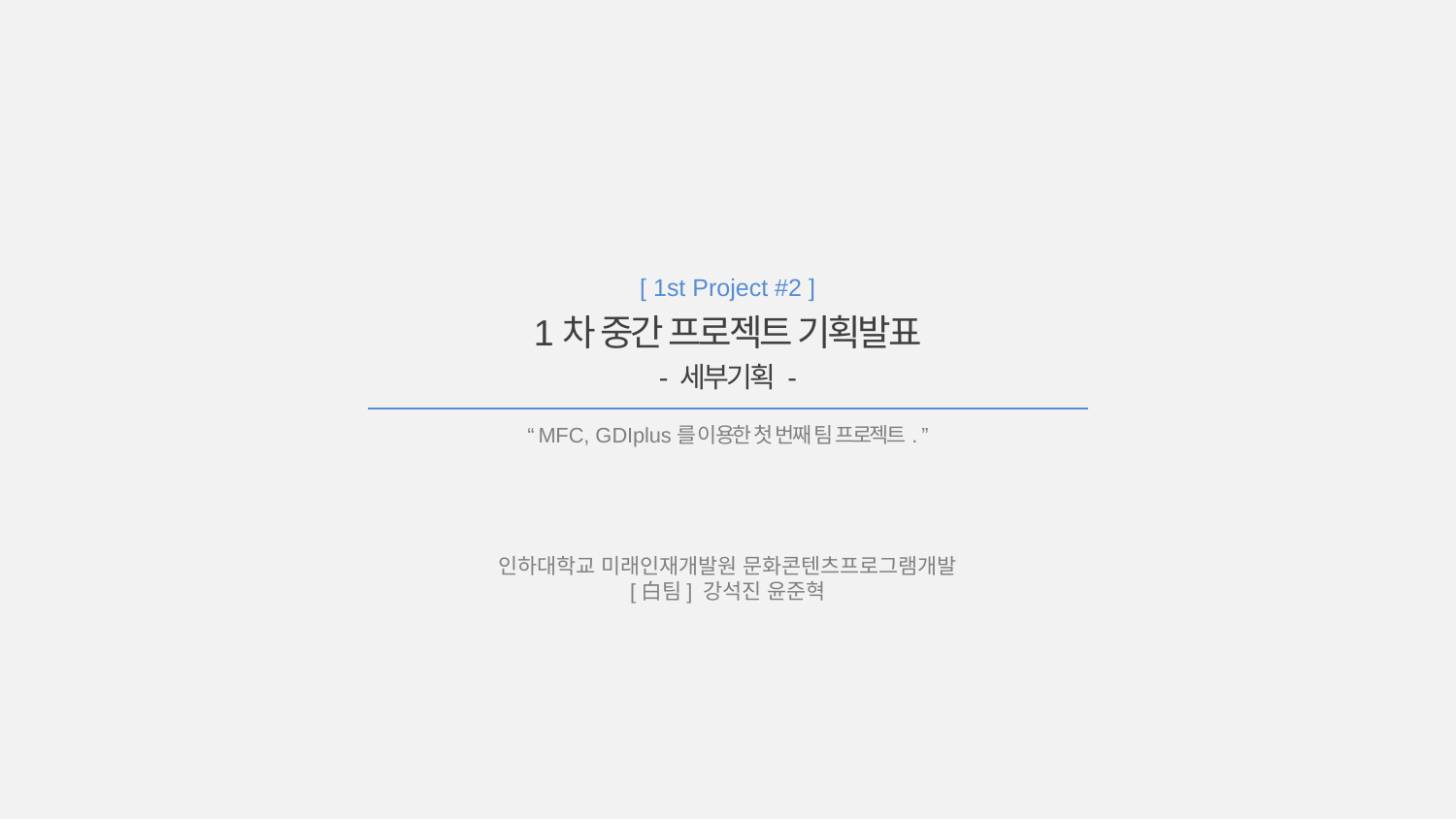

# [ 1st Project #2 ] 1차 중간 프로젝트 기획발표 - 세부기획 -
“ MFC, GDIplus를 이용한 첫 번째 팀 프로젝트. ”
인하대학교 미래인재개발원 문화콘텐츠프로그램개발
[白팀] 강석진 윤준혁